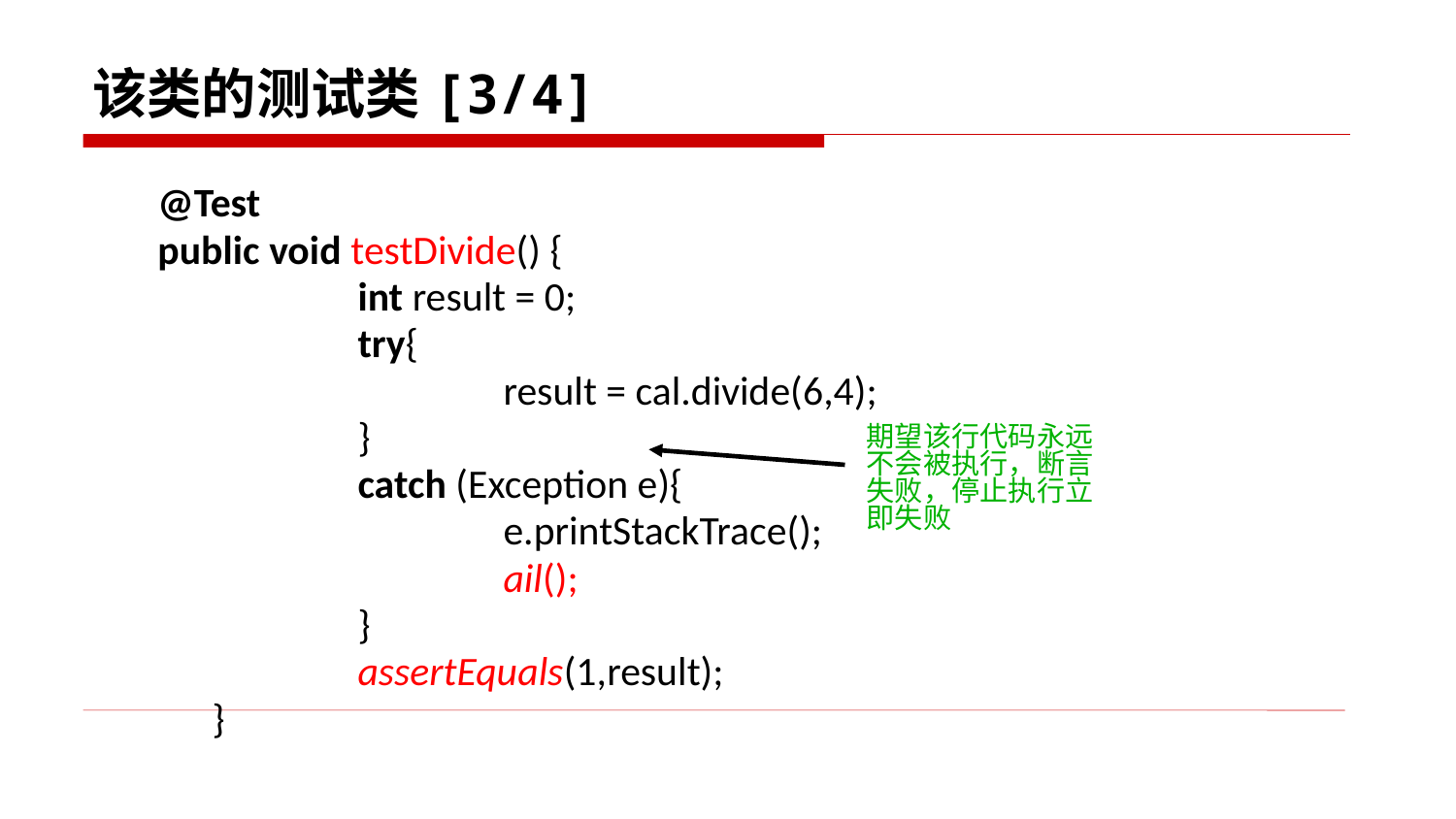

# 该类的测试类[3/4]
@Test
public void testDivide() {
		int result = 0;
		try{
			result = cal.divide(6,4);
		}
		catch (Exception e){
			e.printStackTrace();
			ail();
		}
		assertEquals(1,result);
	}
期望该行代码永远不会被执行，断言失败，停止执行立即失败